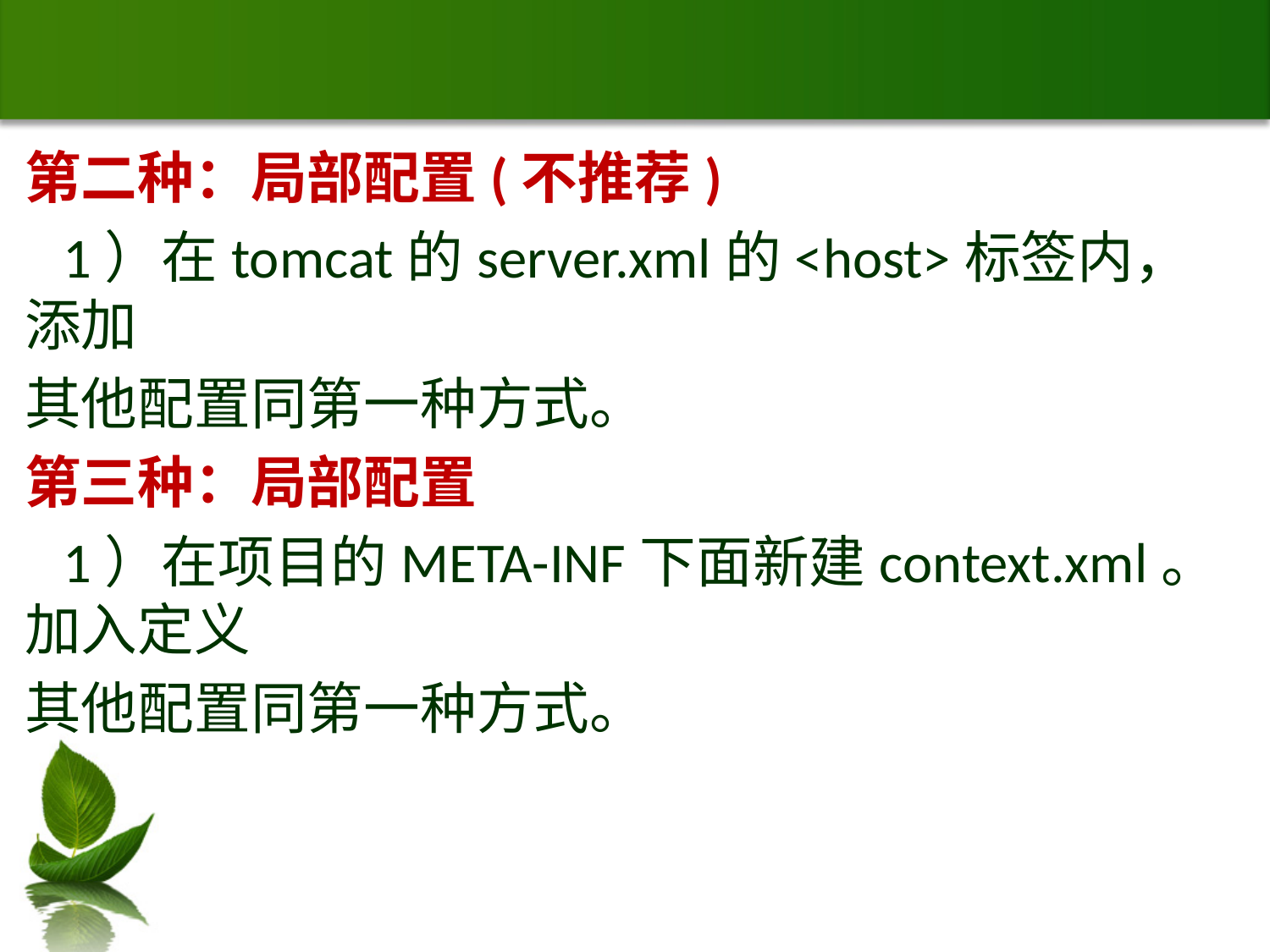

#
第二种：局部配置(不推荐)
   1）在tomcat的server.xml的<host>标签内，添加
其他配置同第一种方式。
第三种：局部配置
   1）在项目的META-INF下面新建context.xml。加入定义
其他配置同第一种方式。